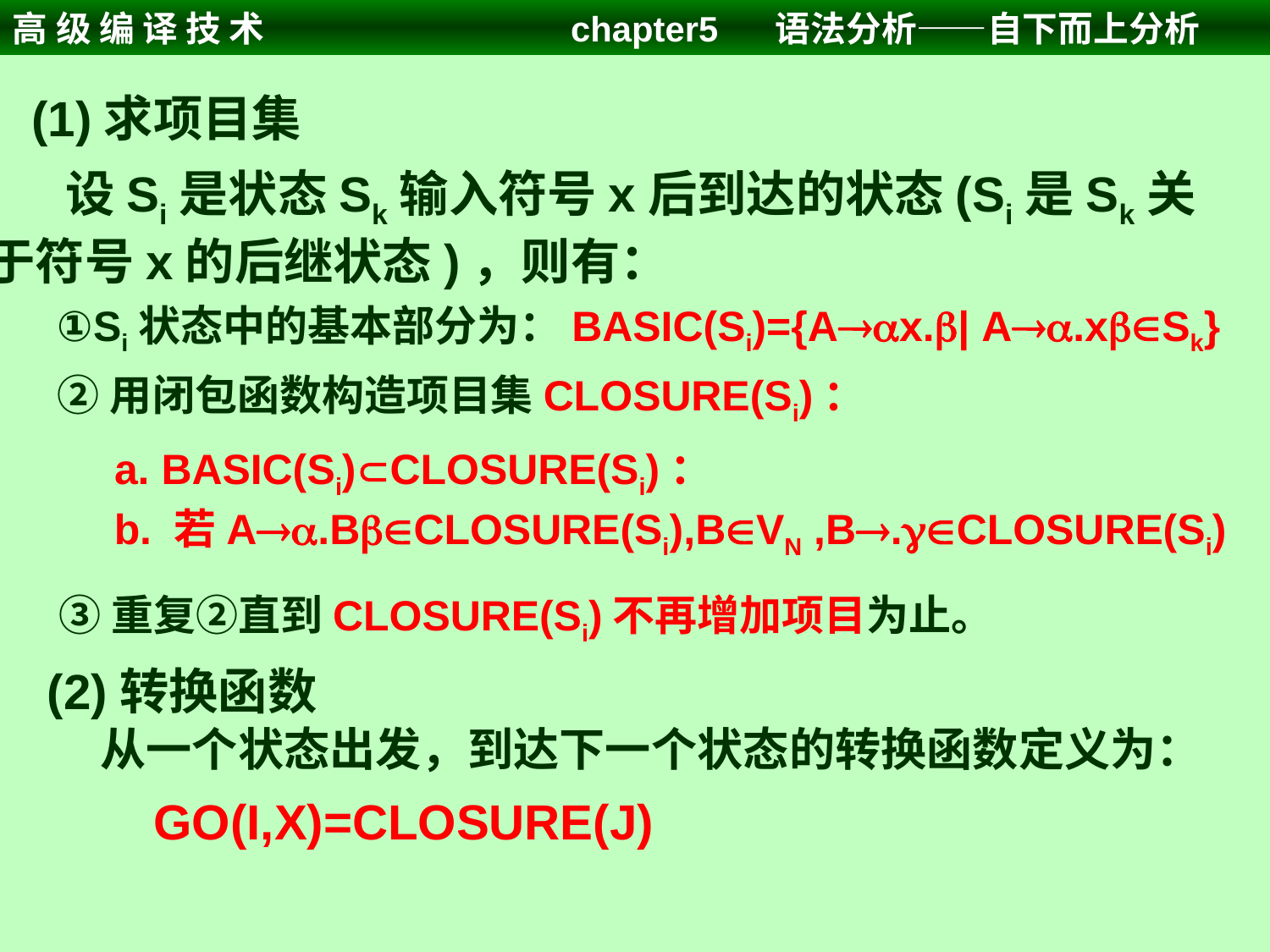

(1)求项目集
      设Si是状态Sk输入符号x后到达的状态(Si是Sk关
于符号x的后继状态)，则有：
①Si状态中的基本部分为：BASIC(Si)={A→αx.β| A→α.xβ∈Sk}
②用闭包函数构造项目集CLOSURE(Si)：
a. BASIC(Si)⊂CLOSURE(Si)：
b. 若A→α.Bβ∈CLOSURE(Si),B∈VN ,B→.γ∈CLOSURE(Si)
③重复②直到CLOSURE(Si)不再增加项目为止。
(2)转换函数
从一个状态出发，到达下一个状态的转换函数定义为：
GO(I,X)=CLOSURE(J)